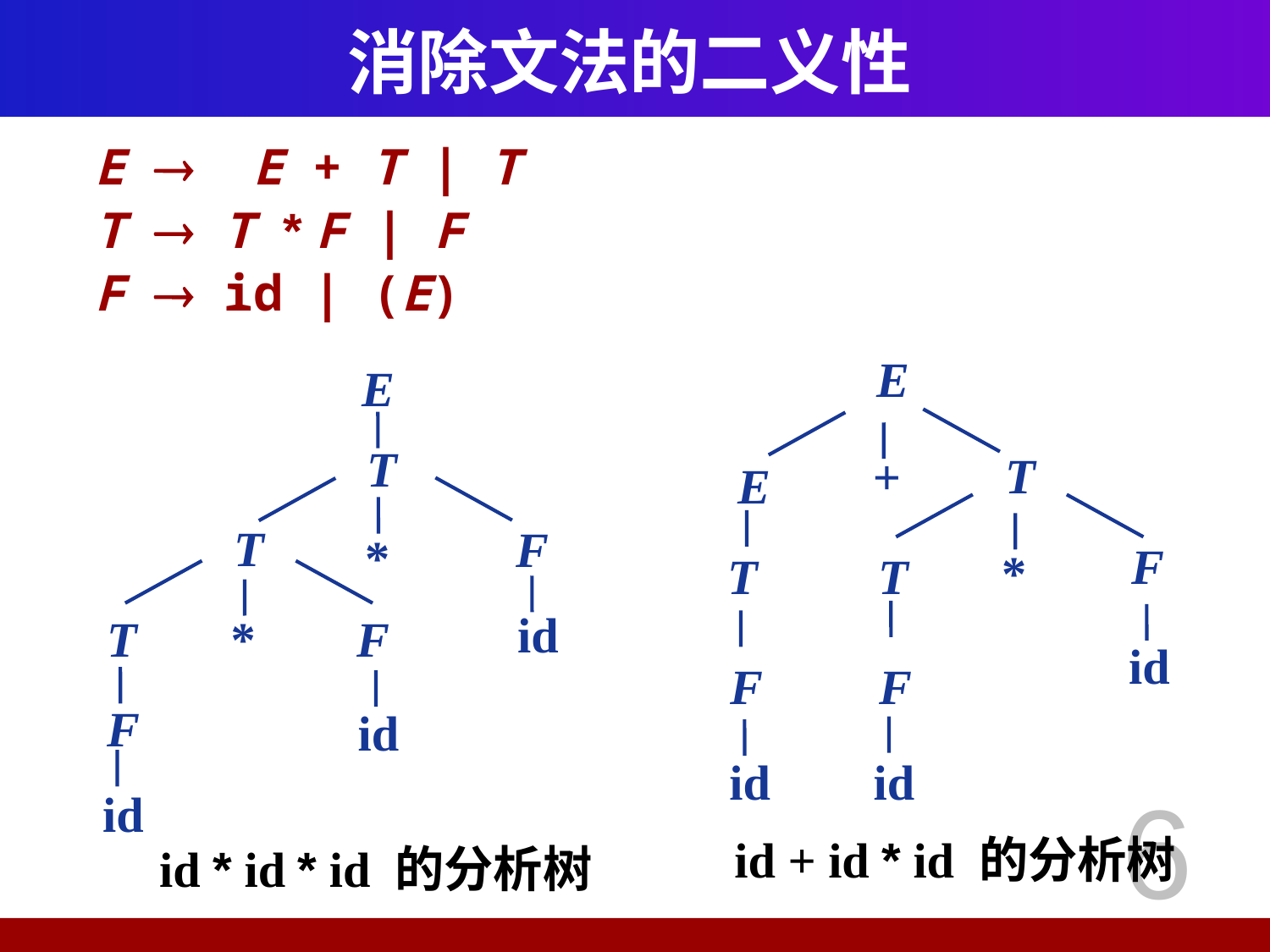

# 消除文法的二义性
	E →  E + T | T
	T → T * F | F
	F → id | (E)
E

T
+
E

F
*
T
T

id
F
F

id
id
E

T

T

*

id
T
F
*

F
id

id
F
F
6
id + id * id 的分析树
id * id * id 的分析树